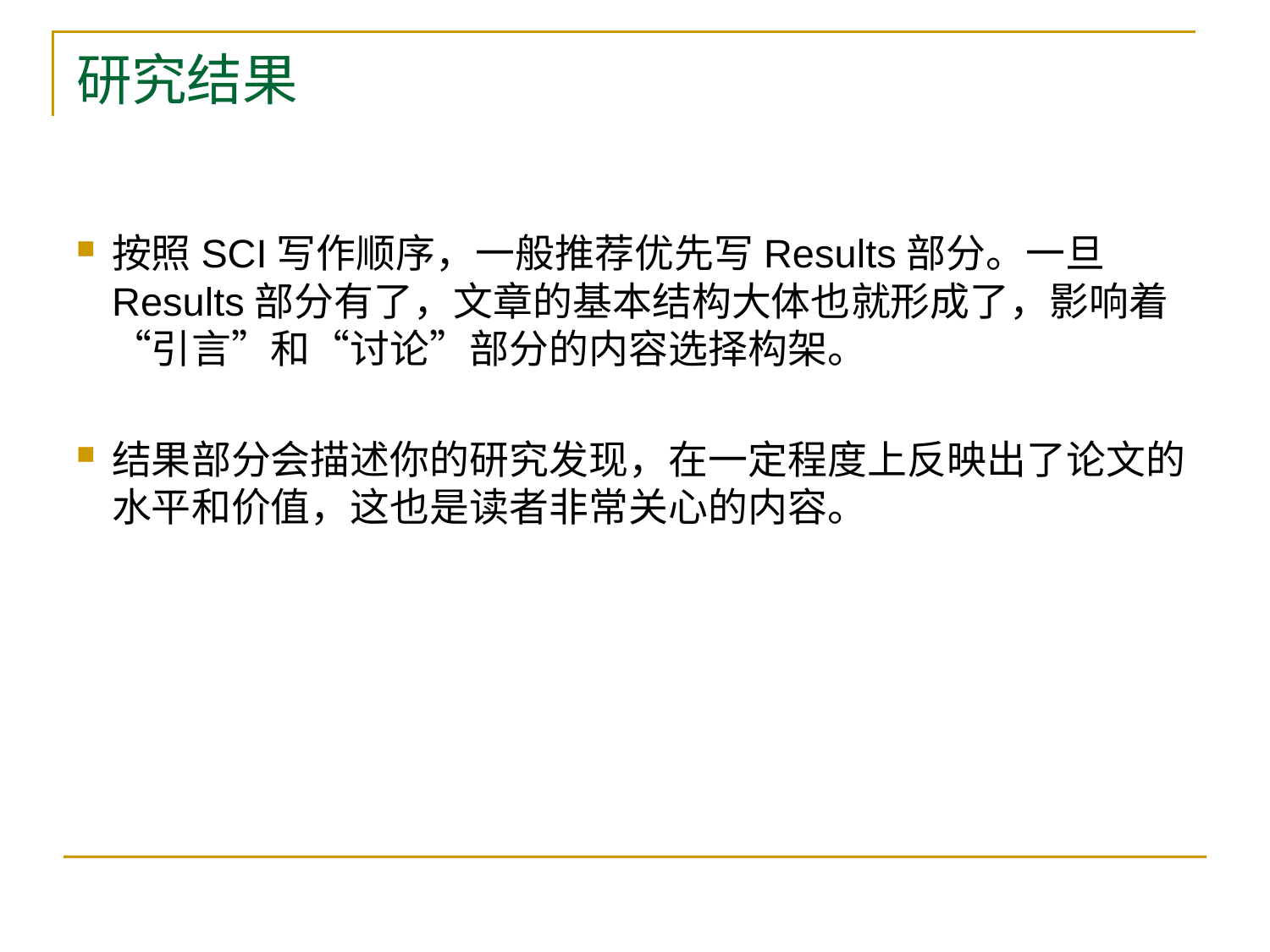

# 研究结果
按照SCI写作顺序，一般推荐优先写Results部分。一旦Results部分有了，文章的基本结构大体也就形成了，影响着“引言”和“讨论”部分的内容选择构架。

结果部分会描述你的研究发现，在一定程度上反映出了论文的水平和价值，这也是读者非常关心的内容。